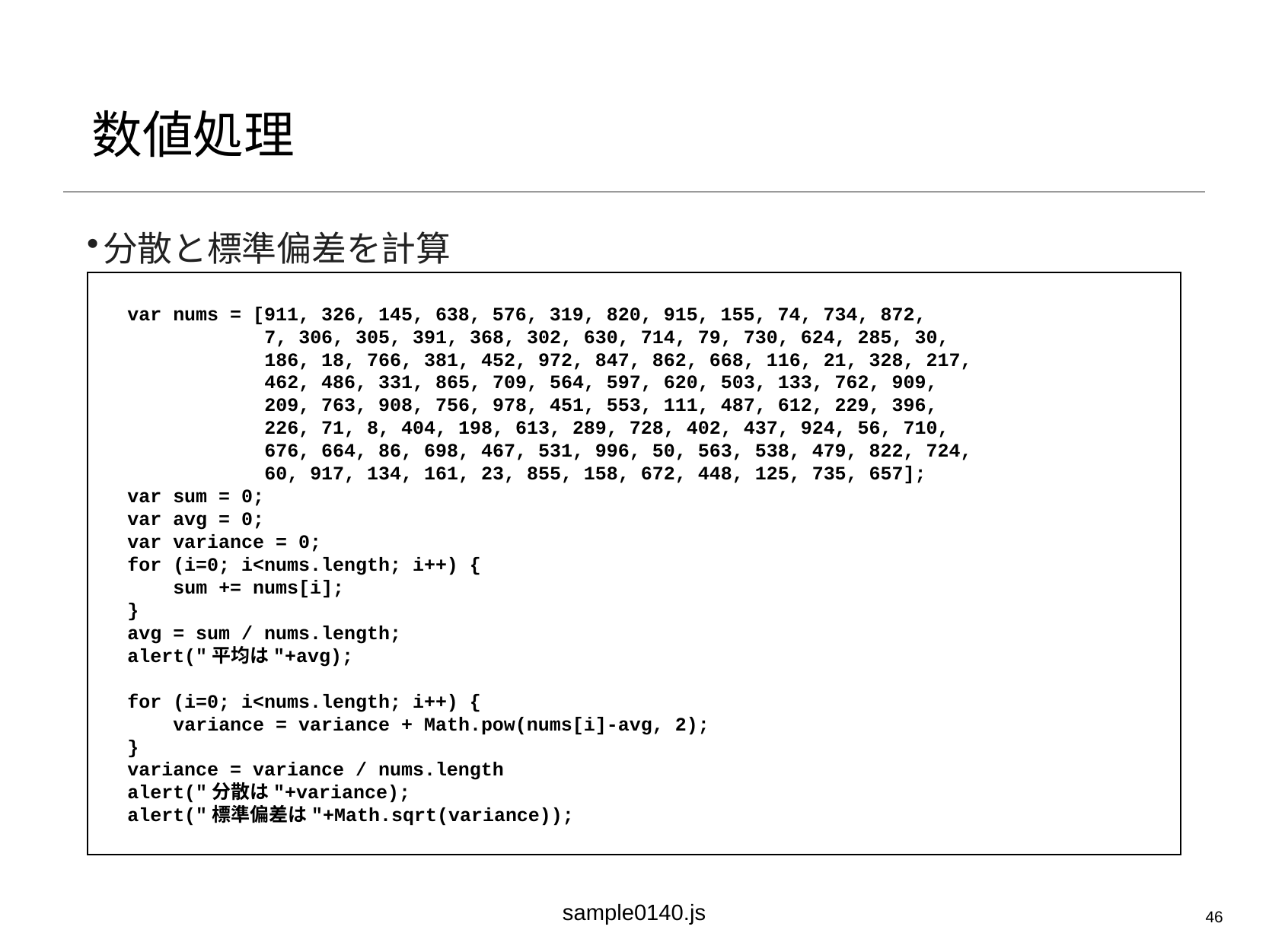

# 数値処理
分散と標準偏差を計算

var nums = [911, 326, 145, 638, 576, 319, 820, 915, 155, 74, 734, 872,
            7, 306, 305, 391, 368, 302, 630, 714, 79, 730, 624, 285, 30,
            186, 18, 766, 381, 452, 972, 847, 862, 668, 116, 21, 328, 217,
            462, 486, 331, 865, 709, 564, 597, 620, 503, 133, 762, 909,
            209, 763, 908, 756, 978, 451, 553, 111, 487, 612, 229, 396,
            226, 71, 8, 404, 198, 613, 289, 728, 402, 437, 924, 56, 710,
            676, 664, 86, 698, 467, 531, 996, 50, 563, 538, 479, 822, 724,
            60, 917, 134, 161, 23, 855, 158, 672, 448, 125, 735, 657];
var sum = 0;
var avg = 0;
var variance = 0;
for (i=0; i<nums.length; i++) {
    sum += nums[i];
}
avg = sum / nums.length;
alert("平均は"+avg);

for (i=0; i<nums.length; i++) {
    variance = variance + Math.pow(nums[i]-avg, 2);
}
variance = variance / nums.length
alert("分散は"+variance);
alert("標準偏差は"+Math.sqrt(variance));

sample0140.js
46